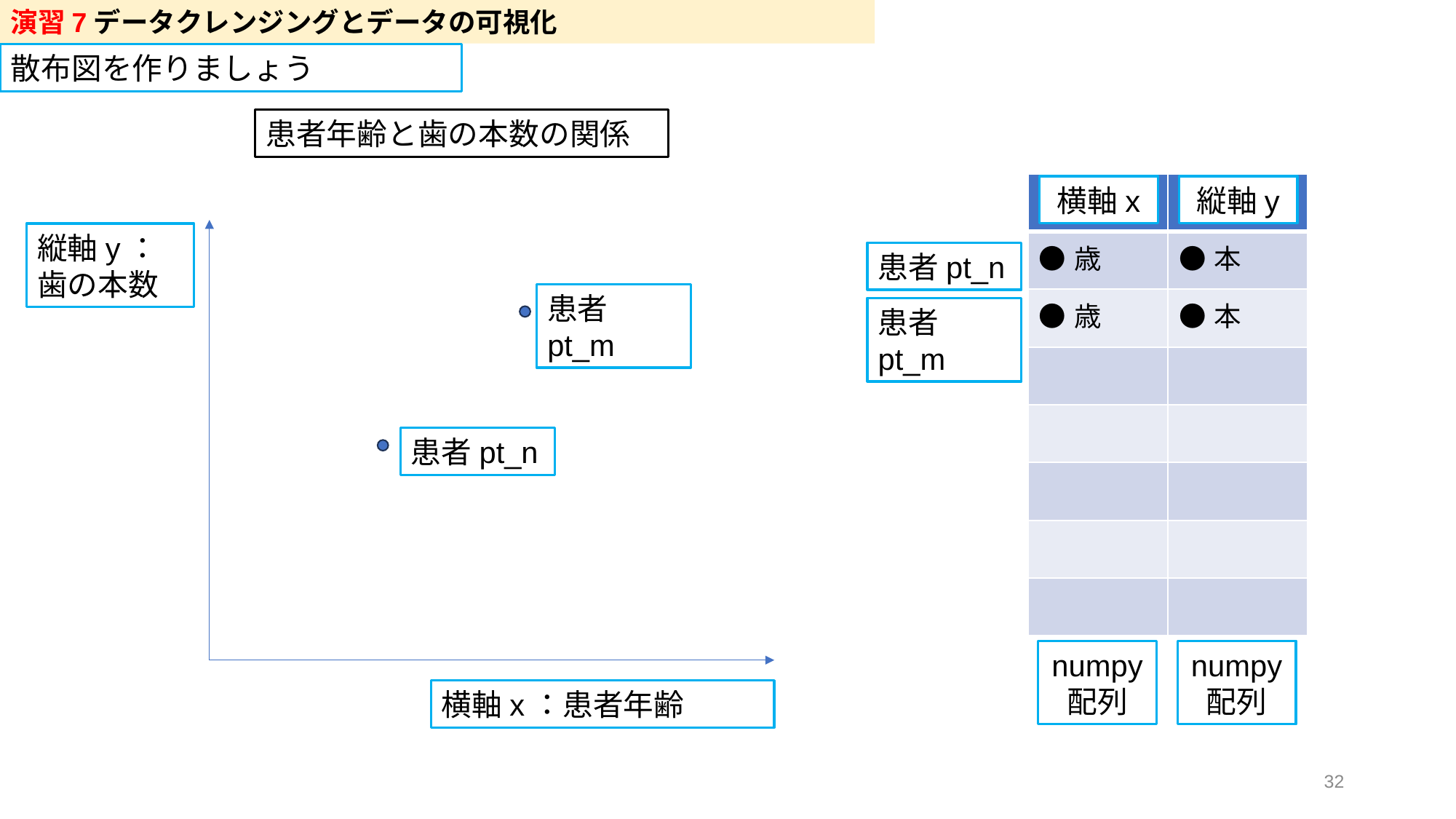

演習7データクレンジングとデータの可視化
散布図を作りましょう
患者年齢と歯の本数の関係
|  |  |
| --- | --- |
| ●歳 | ●本 |
| ●歳 | ●本 |
|  |  |
|  |  |
|  |  |
|  |  |
|  |  |
横軸x
縦軸y
縦軸y：
歯の本数
患者pt_n
患者pt_m
患者pt_m

患者pt_n

numpy
配列
numpy
配列
横軸x：患者年齢
32